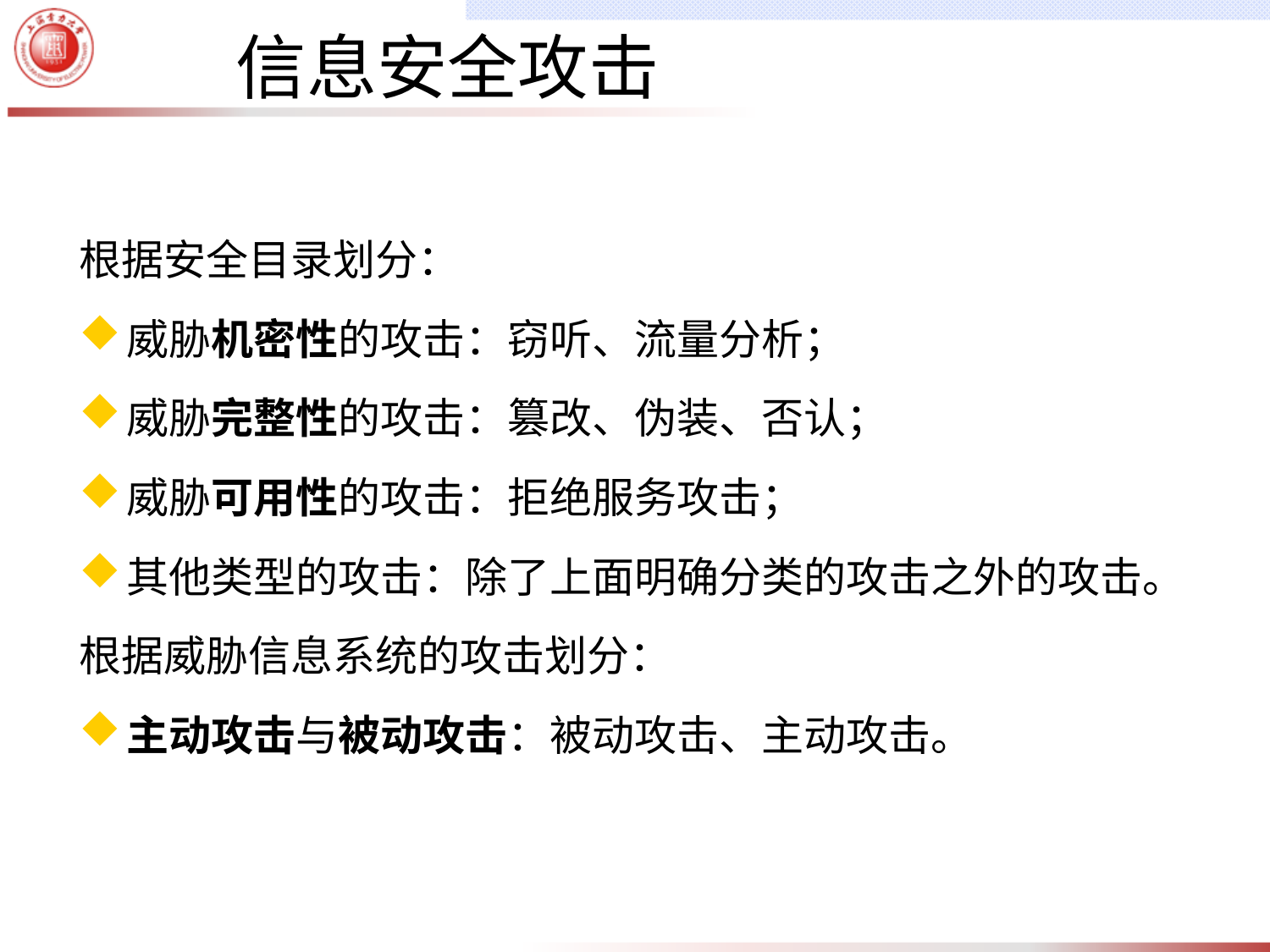

信息安全攻击
根据安全目录划分：
威胁机密性的攻击：窃听、流量分析；
威胁完整性的攻击：篡改、伪装、否认；
威胁可用性的攻击：拒绝服务攻击；
其他类型的攻击：除了上面明确分类的攻击之外的攻击。
根据威胁信息系统的攻击划分：
主动攻击与被动攻击：被动攻击、主动攻击。